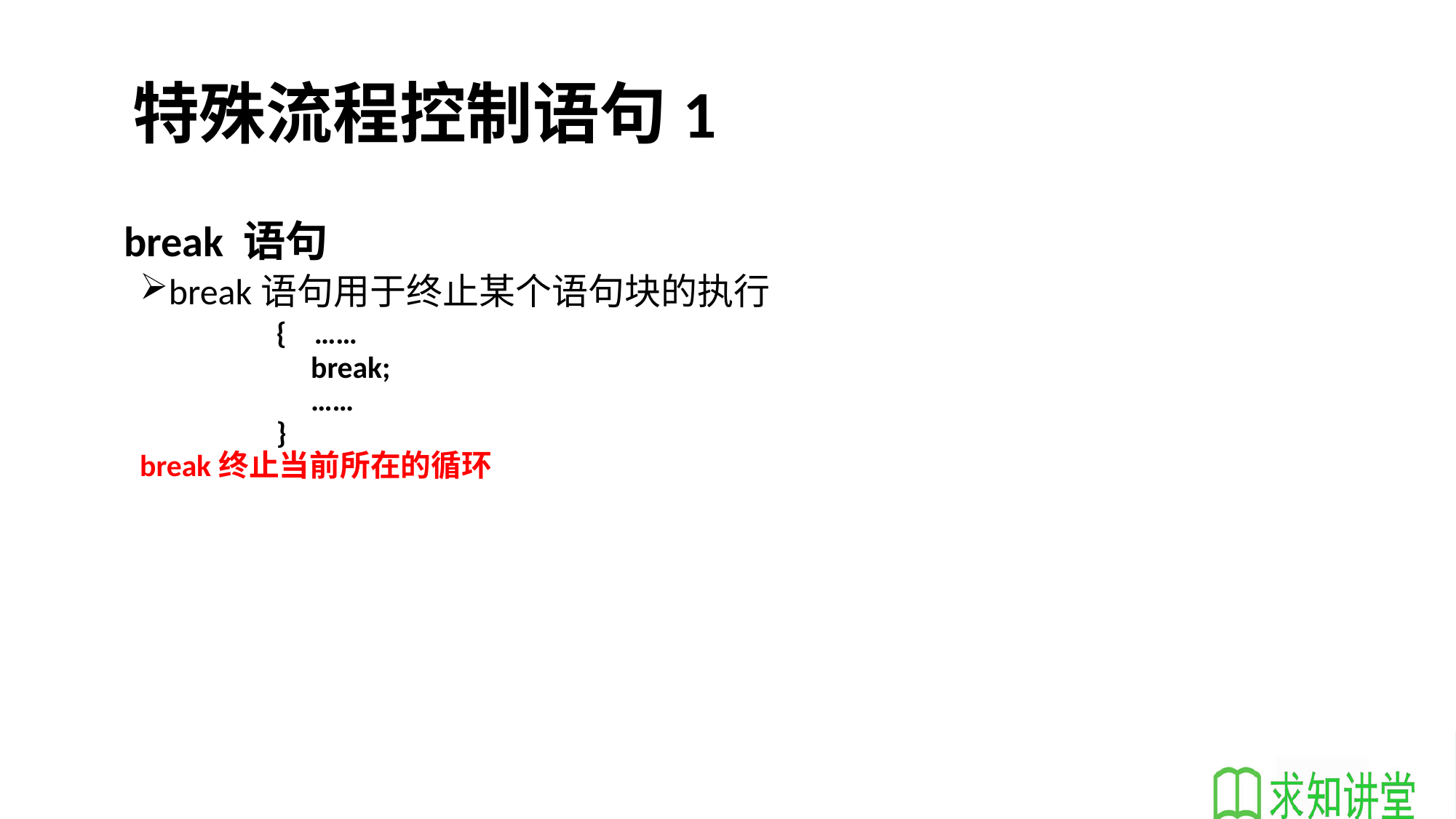

# 特殊流程控制语句1
    break 语句
break语句用于终止某个语句块的执行
 		{    ……
		     break;
		     ……
		}
break终止当前所在的循环